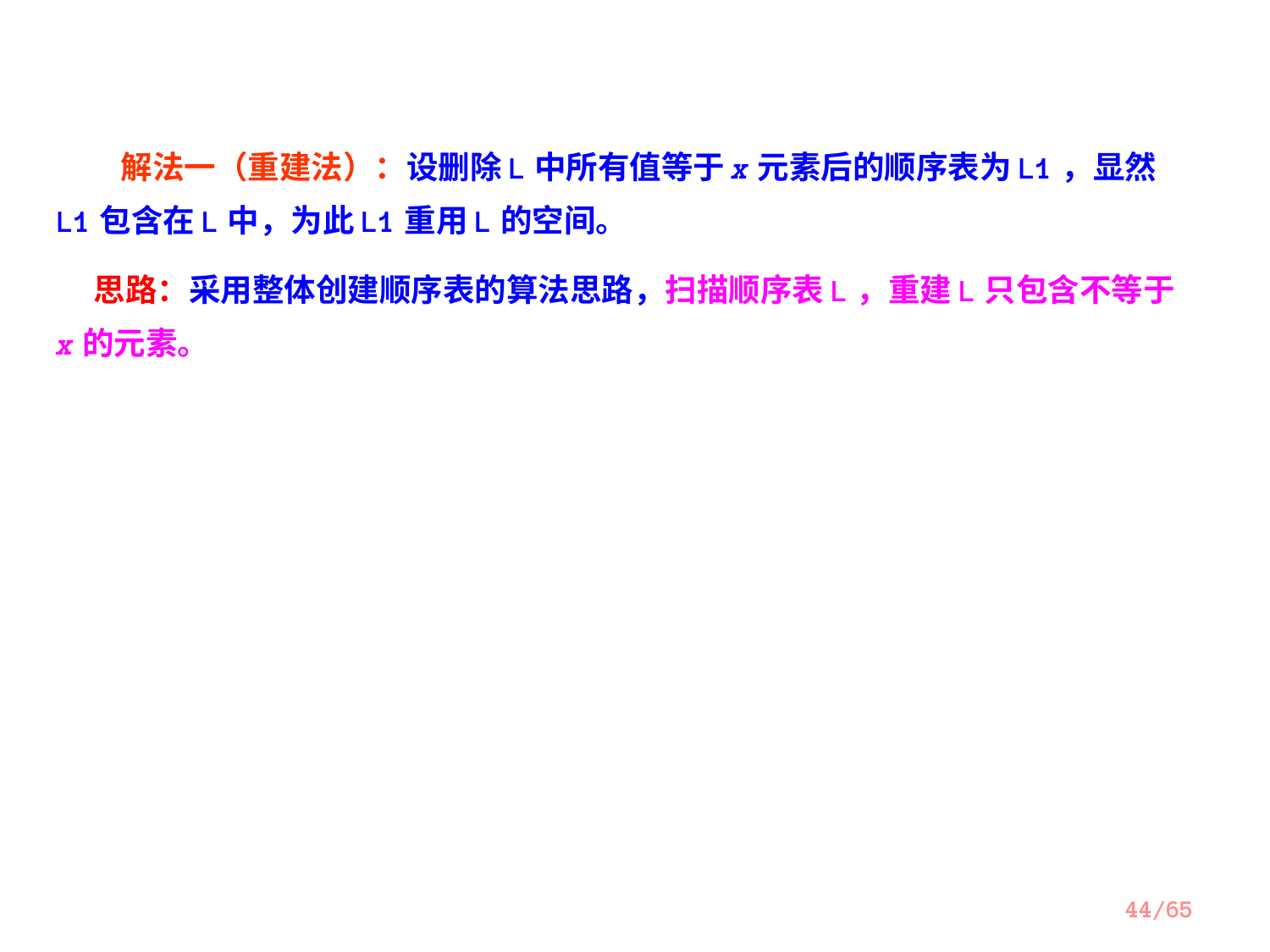

解法一（重建法）：设删除L中所有值等于x元素后的顺序表为L1，显然L1包含在L中，为此L1重用L的空间。
    思路：采用整体创建顺序表的算法思路，扫描顺序表L，重建L只包含不等于x的元素。
44/65